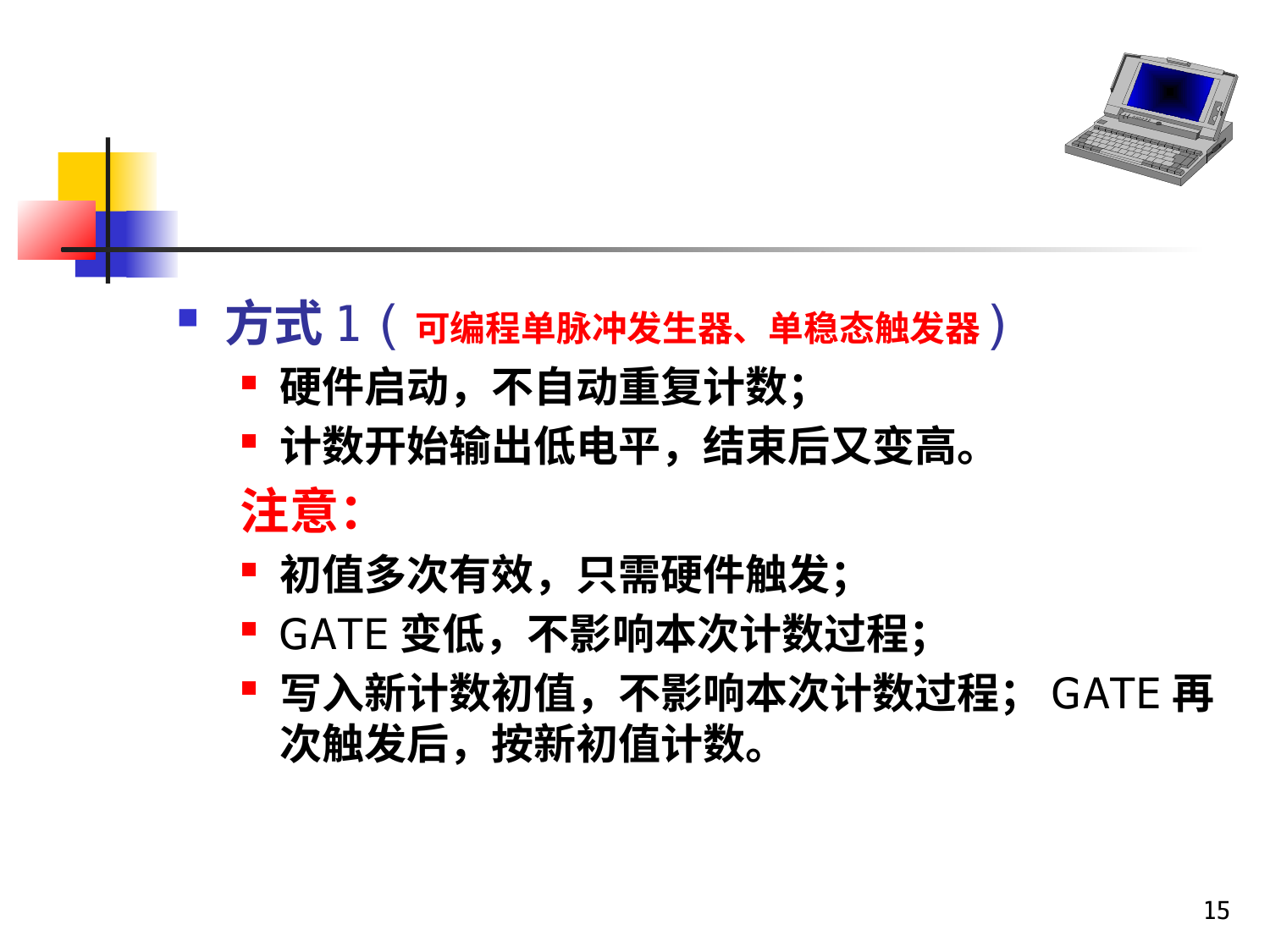

方式1 (可编程单脉冲发生器、单稳态触发器)
硬件启动，不自动重复计数；
计数开始输出低电平，结束后又变高。
注意：
初值多次有效，只需硬件触发；
GATE变低，不影响本次计数过程；
写入新计数初值，不影响本次计数过程；GATE再次触发后，按新初值计数。

15